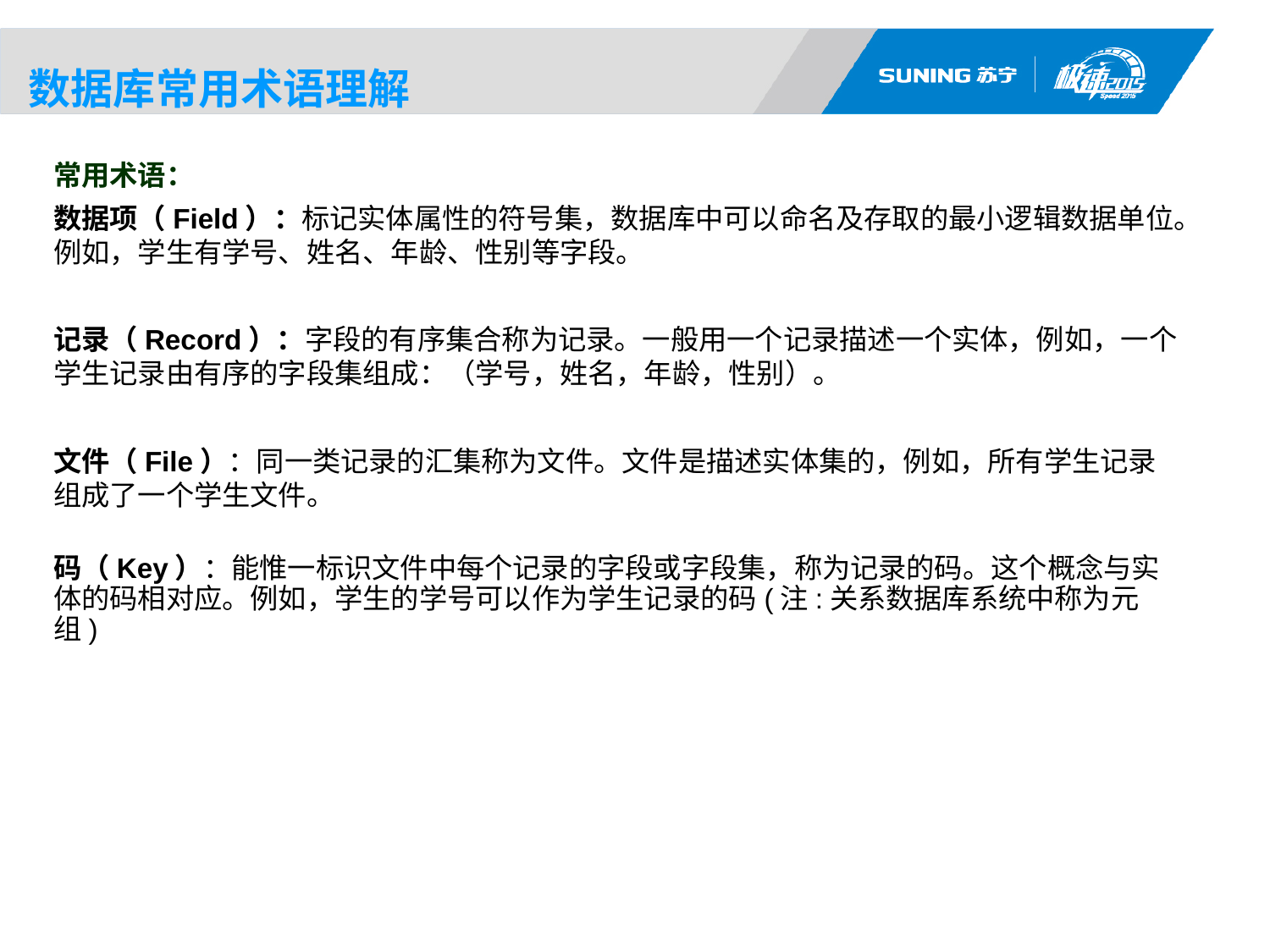

数据库常用术语理解
常用术语：
数据项（Field）：标记实体属性的符号集，数据库中可以命名及存取的最小逻辑数据单位。例如，学生有学号、姓名、年龄、性别等字段。

记录（Record）：字段的有序集合称为记录。一般用一个记录描述一个实体，例如，一个学生记录由有序的字段集组成：（学号，姓名，年龄，性别）。

文件（File）：同一类记录的汇集称为文件。文件是描述实体集的，例如，所有学生记录组成了一个学生文件。

码（Key）：能惟一标识文件中每个记录的字段或字段集，称为记录的码。这个概念与实体的码相对应。例如，学生的学号可以作为学生记录的码(注:关系数据库系统中称为元组)